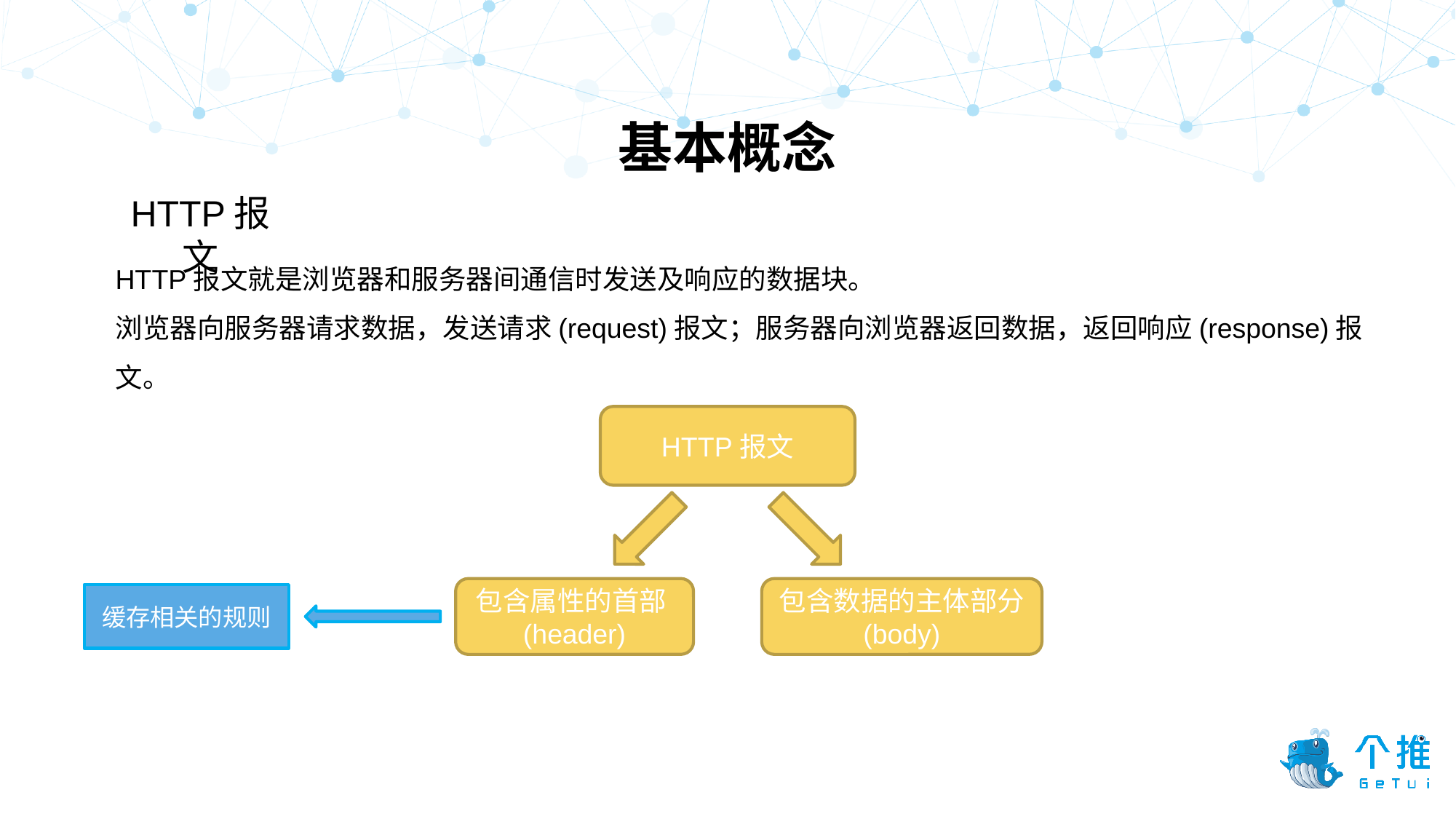

基本概念
HTTP报文
HTTP报文就是浏览器和服务器间通信时发送及响应的数据块。
浏览器向服务器请求数据，发送请求(request)报文；服务器向浏览器返回数据，返回响应(response)报文。
HTTP报文

包含属性的首部(header)
包含数据的主体部分
(body)
缓存相关的规则